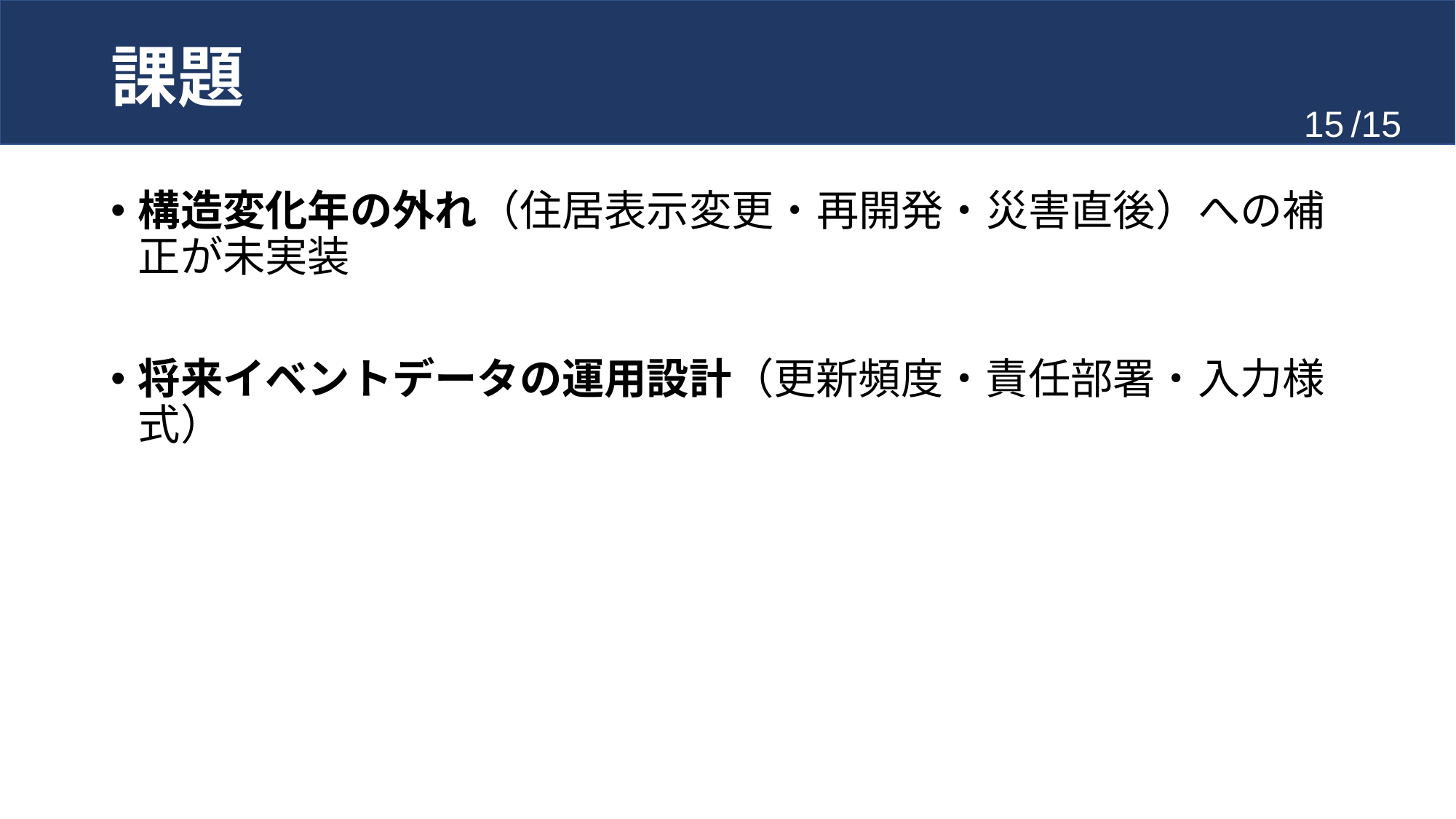

# 課題
15
構造変化年の外れ（住居表示変更・再開発・災害直後）への補正が未実装

将来イベントデータの運用設計（更新頻度・責任部署・入力様式）